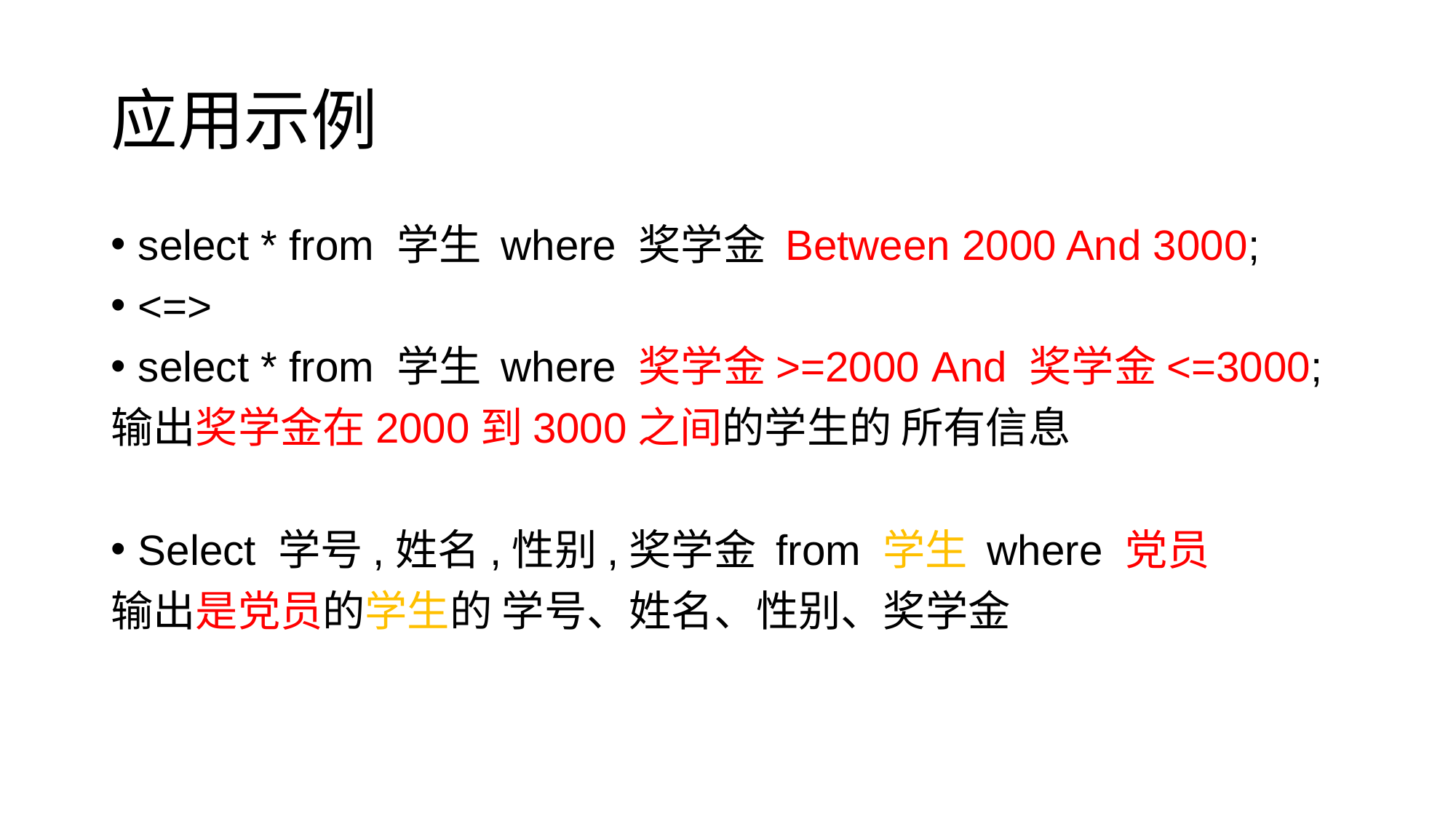

# 应用示例
select * from 学生 where 奖学金 Between 2000 And 3000;
<=>
select * from 学生 where 奖学金>=2000 And 奖学金<=3000;
输出奖学金在2000到3000之间的学生的 所有信息

Select 学号,姓名,性别,奖学金 from 学生 where 党员
输出是党员的学生的 学号、姓名、性别、奖学金